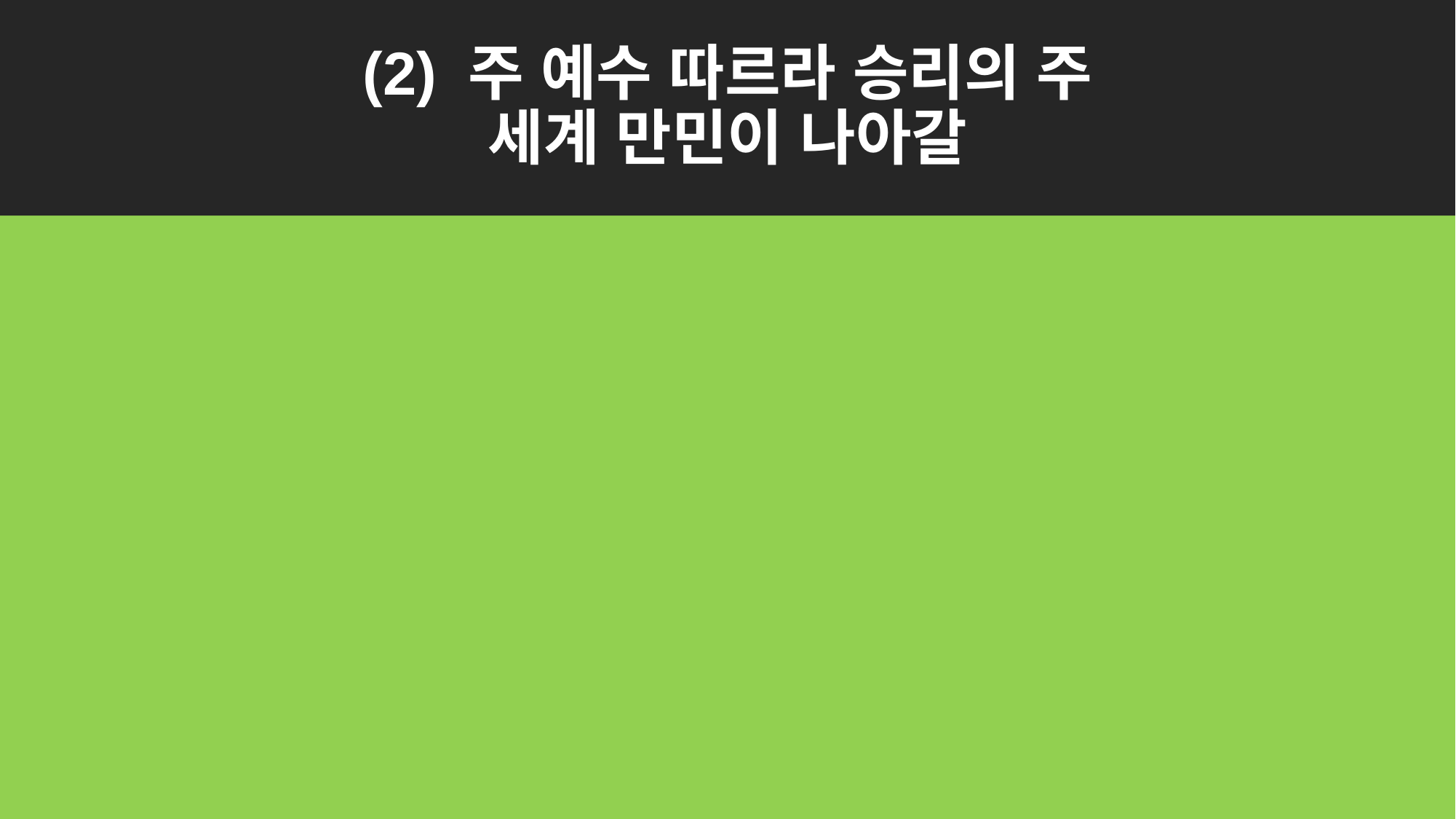

# (2) 주 예수 따르라 승리의 주 세계 만민이 나아갈